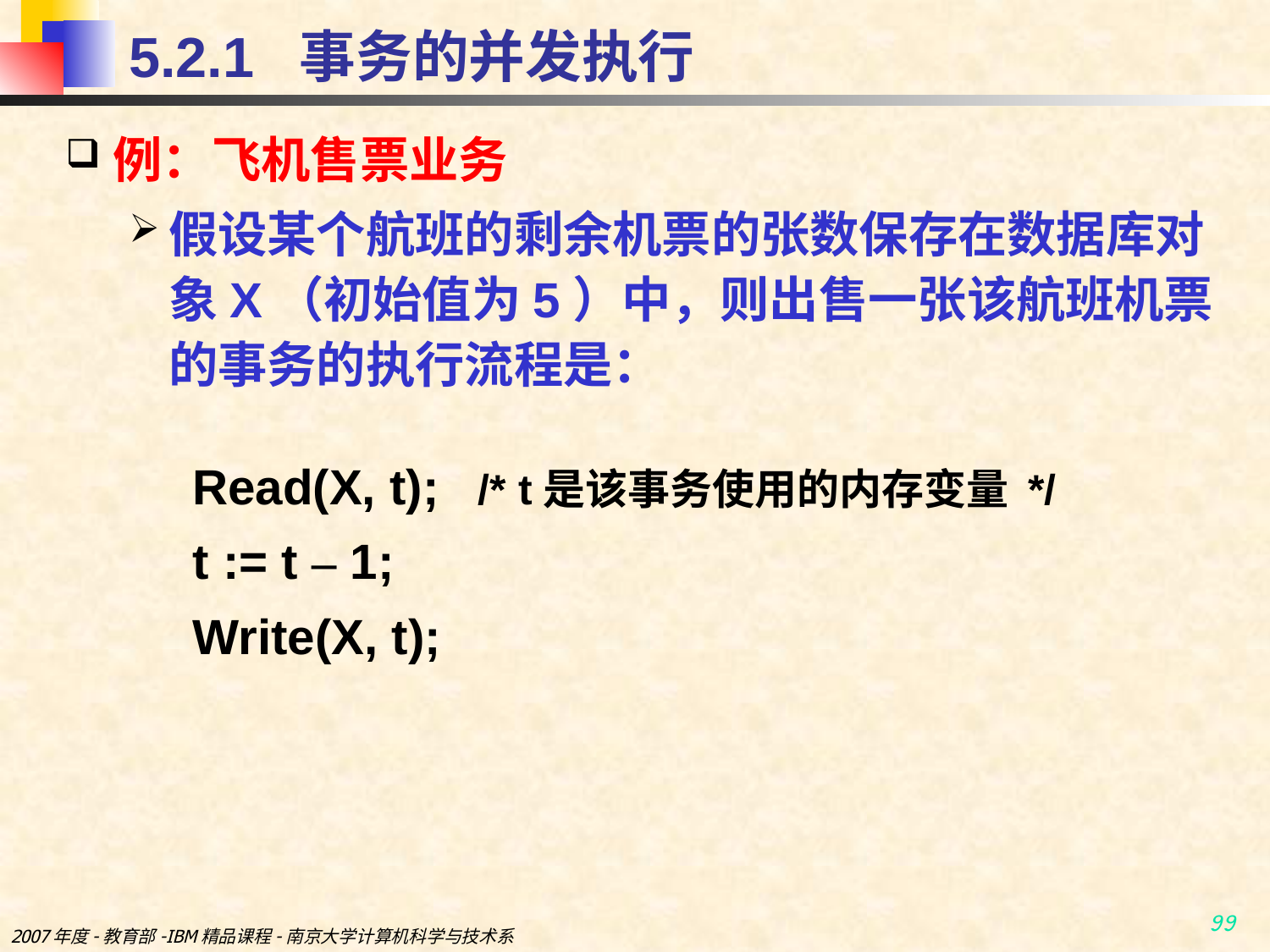

# 5.2.1  事务的并发执行
例：飞机售票业务
假设某个航班的剩余机票的张数保存在数据库对象X（初始值为5）中，则出售一张该航班机票的事务的执行流程是：

Read(X, t);	/* t是该事务使用的内存变量 */
t := t – 1;
Write(X, t);
99